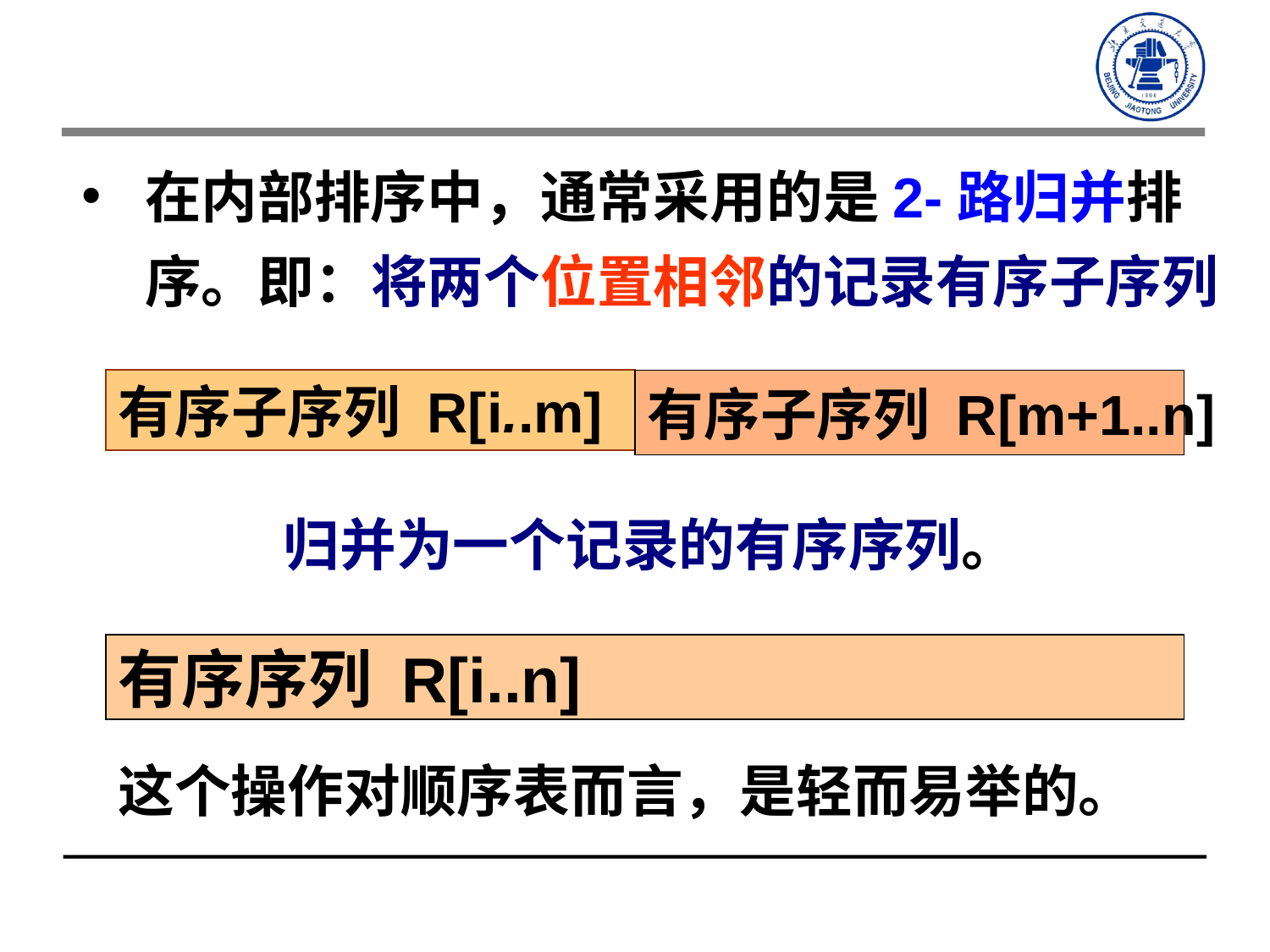

在内部排序中，通常采用的是2-路归并排序。即：将两个位置相邻的记录有序子序列
有序子序列 R[i..m]
有序子序列 R[m+1..n]
归并为一个记录的有序序列。
有序序列 R[i..n]
这个操作对顺序表而言，是轻而易举的。